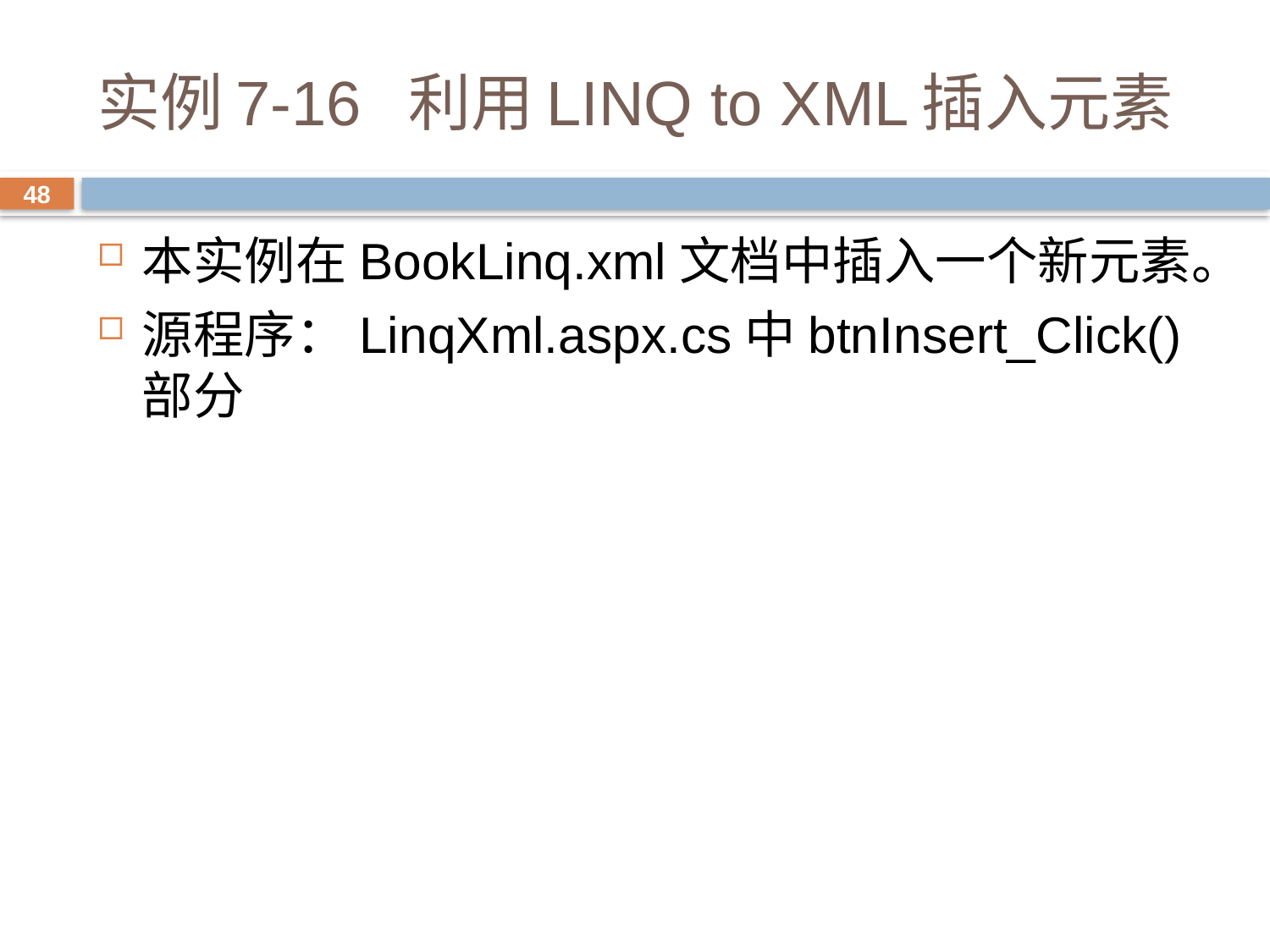

# 实例7-16  利用LINQ to XML插入元素
48
本实例在BookLinq.xml文档中插入一个新元素。
源程序：LinqXml.aspx.cs中btnInsert_Click()部分